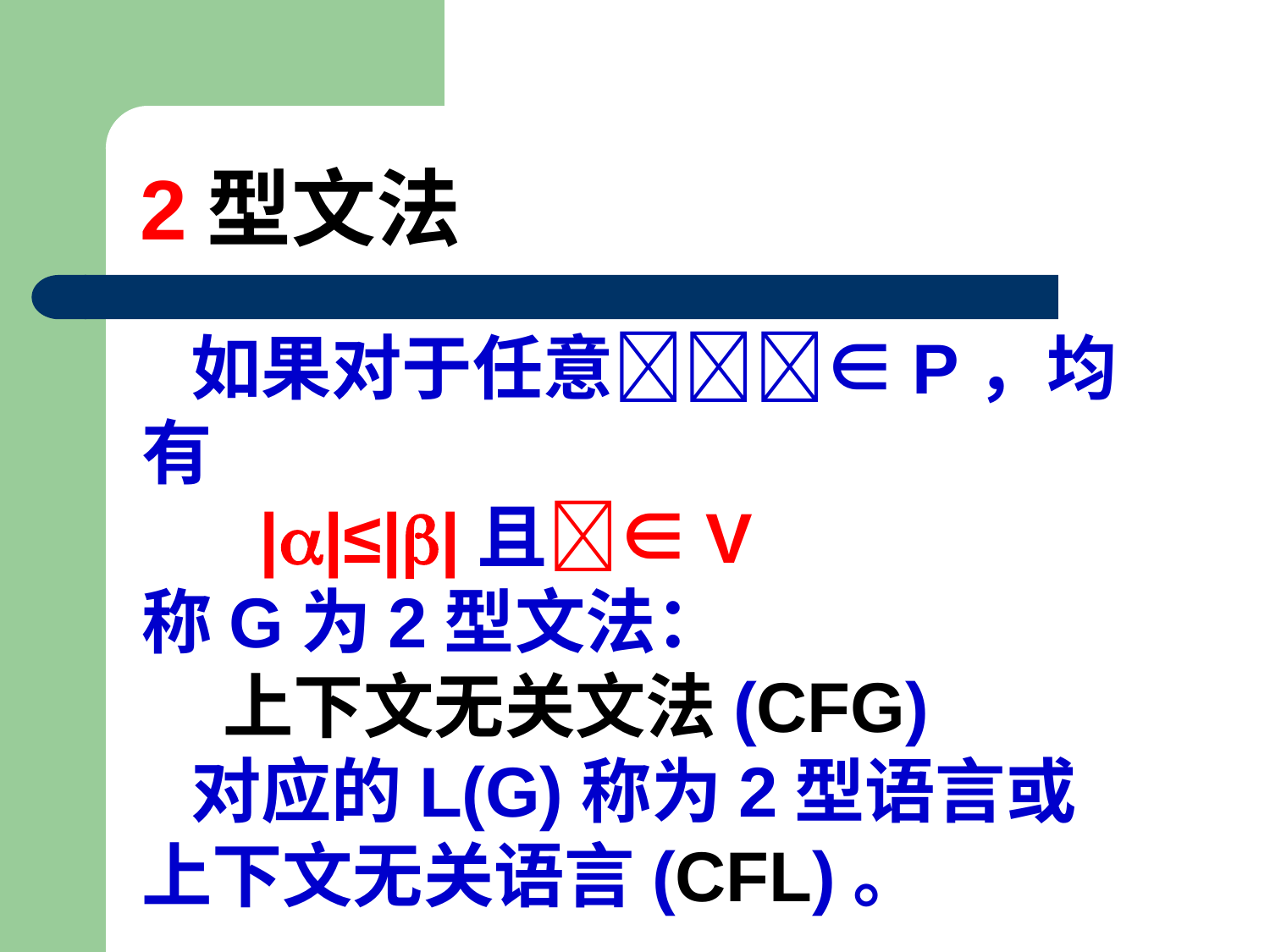

# 2型文法
  如果对于任意α→β∈P，均有
      |α|≤|β|且α∈V
称G为2型文法：
    上下文无关文法(CFG)
  对应的L(G)称为2型语言或
上下文无关语言(CFL)。